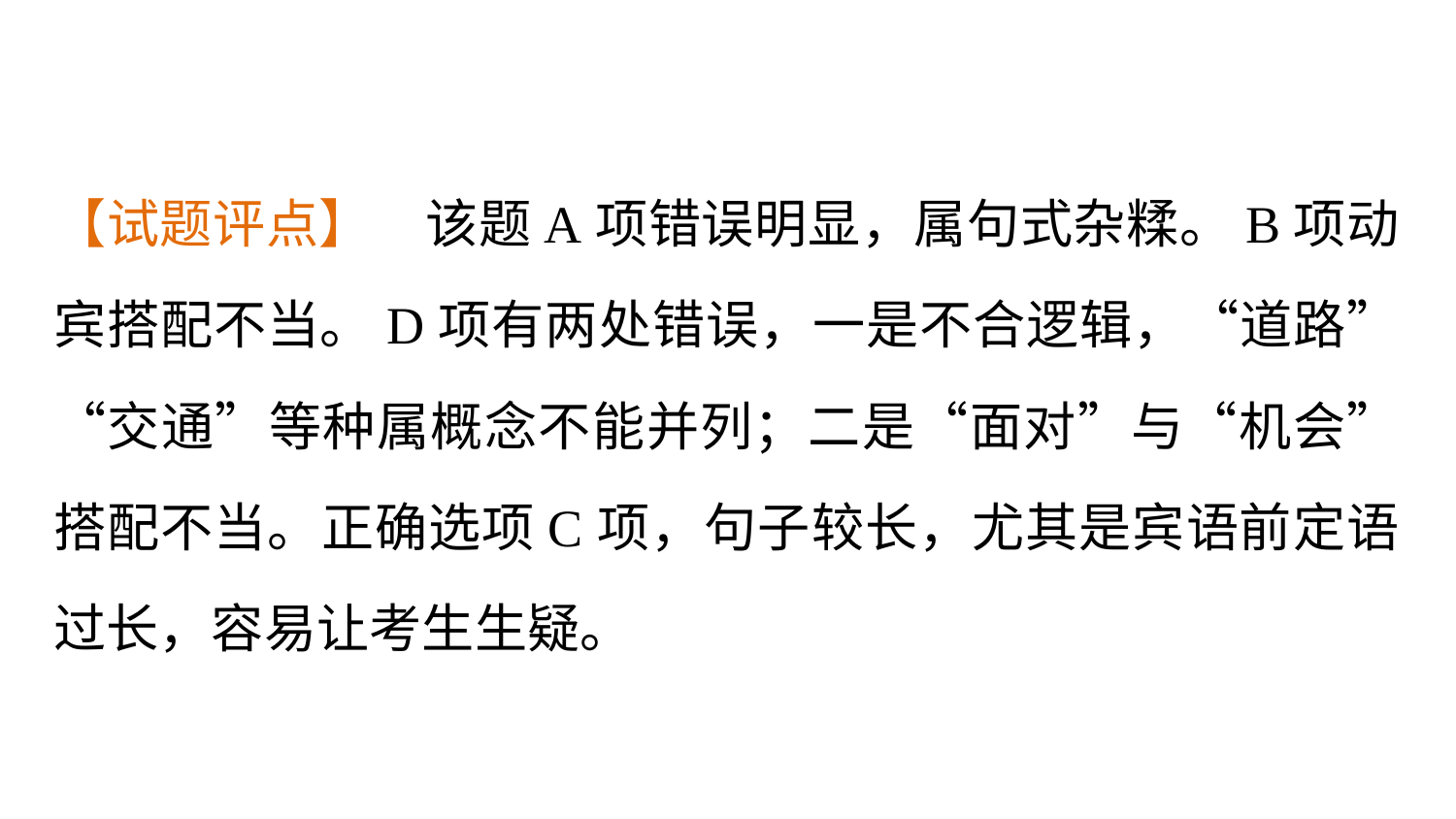

【试题评点】　该题A项错误明显，属句式杂糅。B项动宾搭配不当。D项有两处错误，一是不合逻辑，“道路”“交通”等种属概念不能并列；二是“面对”与“机会”搭配不当。正确选项C项，句子较长，尤其是宾语前定语过长，容易让考生生疑。